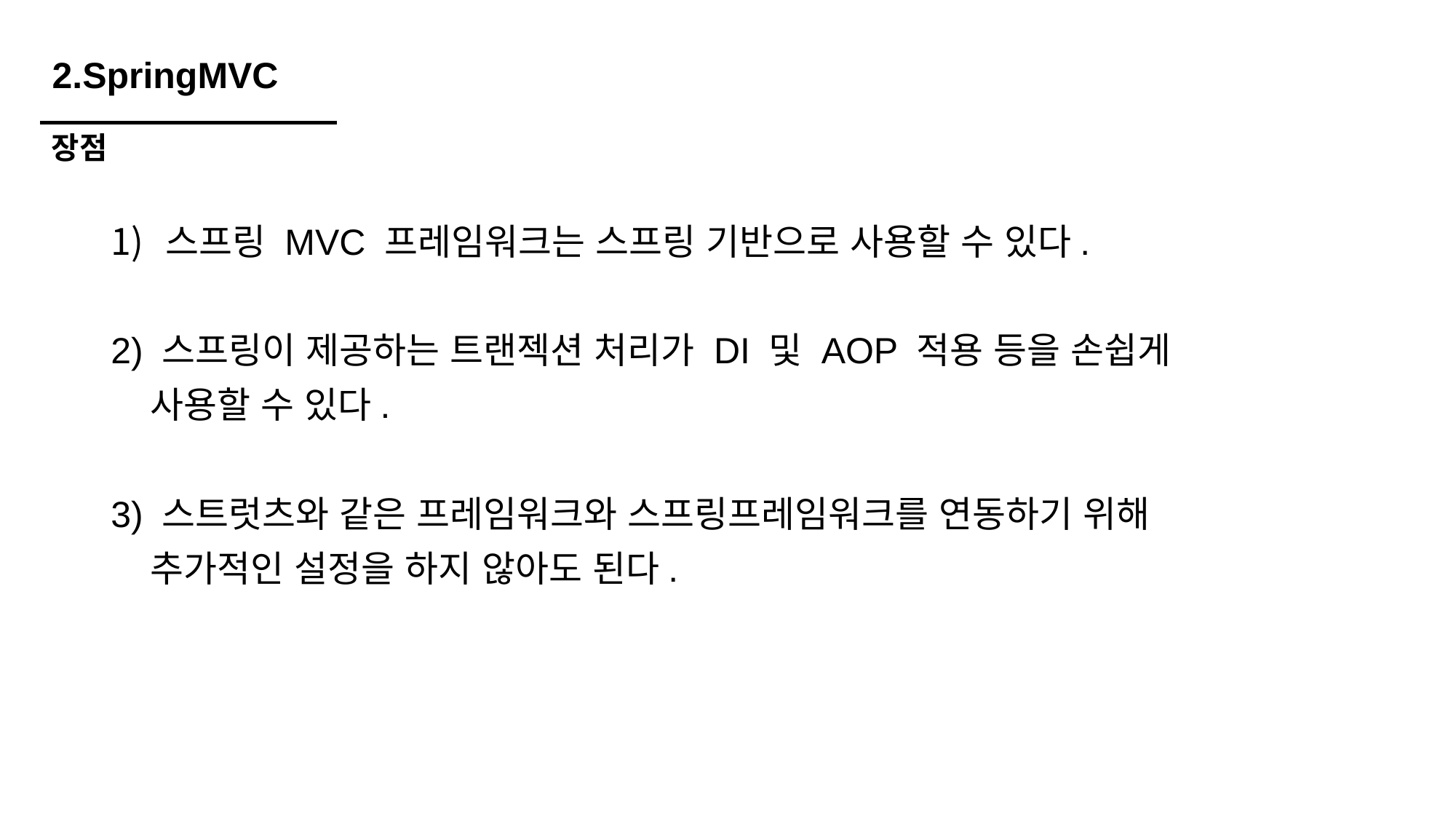

2.SpringMVC
장점
스프링 MVC 프레임워크는 스프링 기반으로 사용할 수 있다.

2) 스프링이 제공하는 트랜젝션 처리가 DI 및 AOP 적용 등을 손쉽게
   사용할 수 있다.

3) 스트럿츠와 같은 프레임워크와 스프링프레임워크를 연동하기 위해
   추가적인 설정을 하지 않아도 된다.